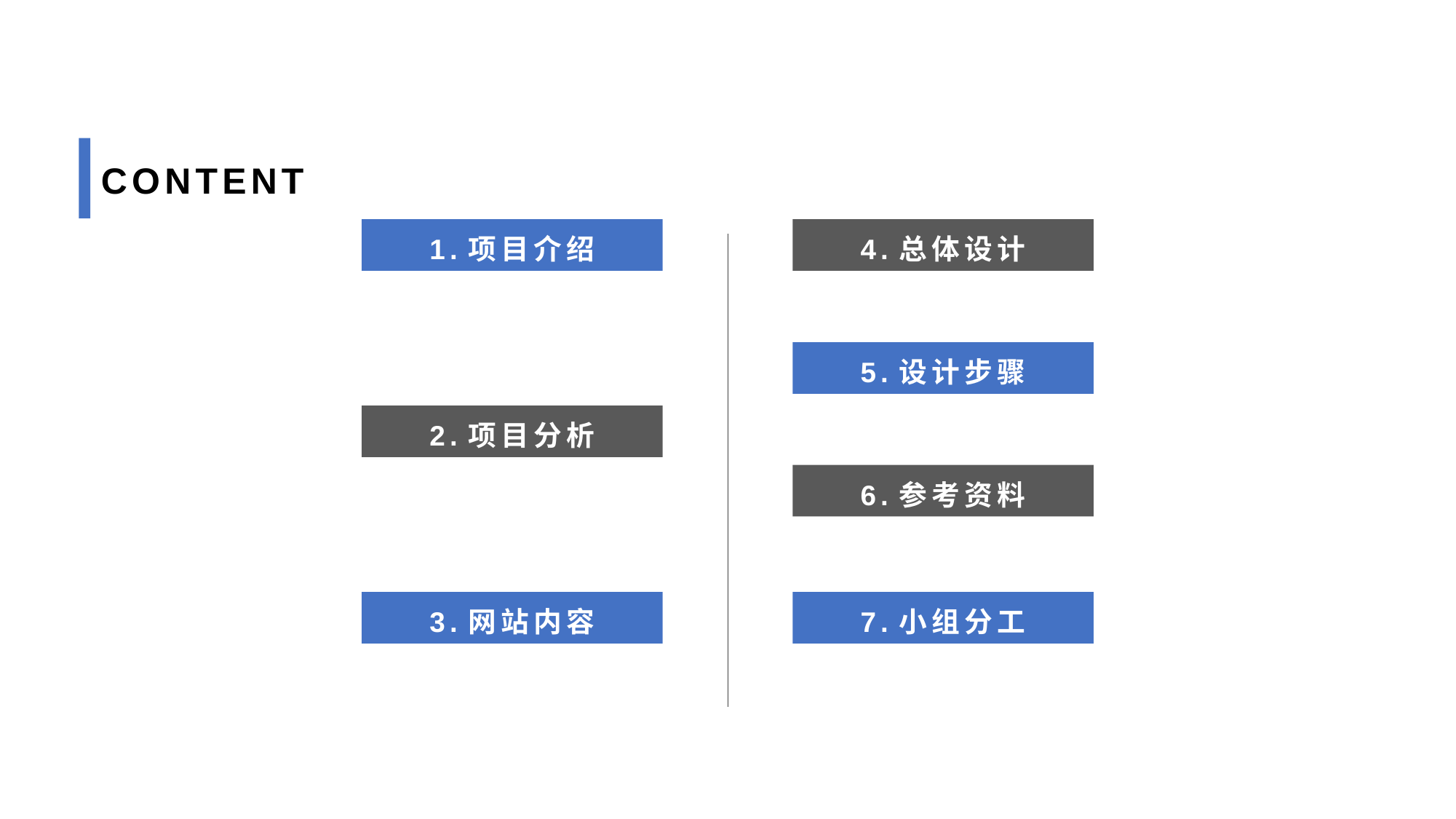

CONTENT
1.项目介绍
4.总体设计
5.设计步骤
2.项目分析
6.参考资料
3.网站内容
7.小组分工